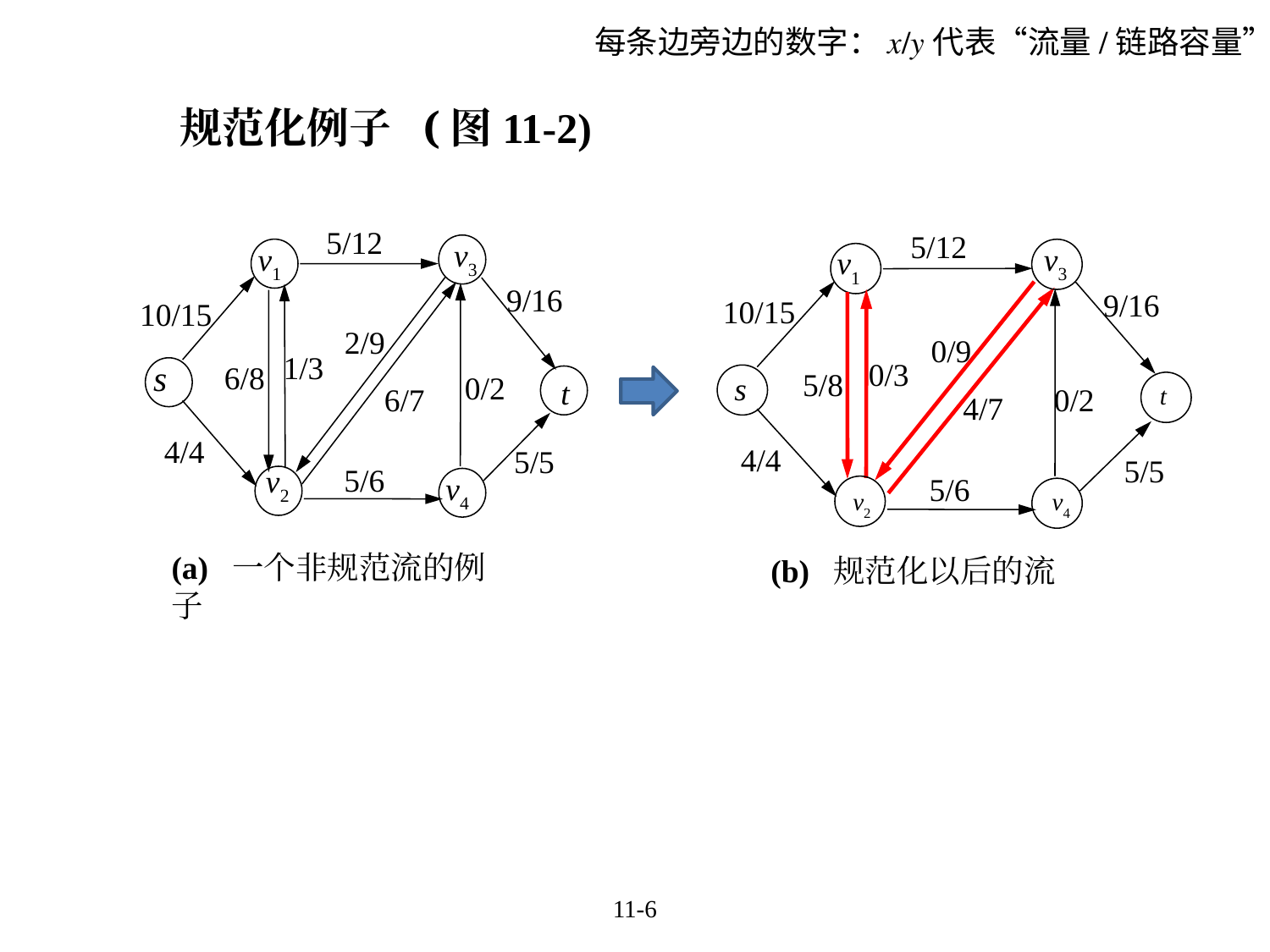

每条边旁边的数字：x/y代表“流量/链路容量”

规范化例子  (图11-2)
5/12
v3

v1

9/16

10/15

2/9
1/3
s

6/8
0/2

t
6/7

4/4
5/5
5/6
v2

v4

(a)  一个非规范流的例子
5/12
v3

v1

9/16

10/15

0/9
0/3
5/8
s

t
0/2
4/7

4/4
5/5
5/6

v2

v4

(b)  规范化以后的流

11-6